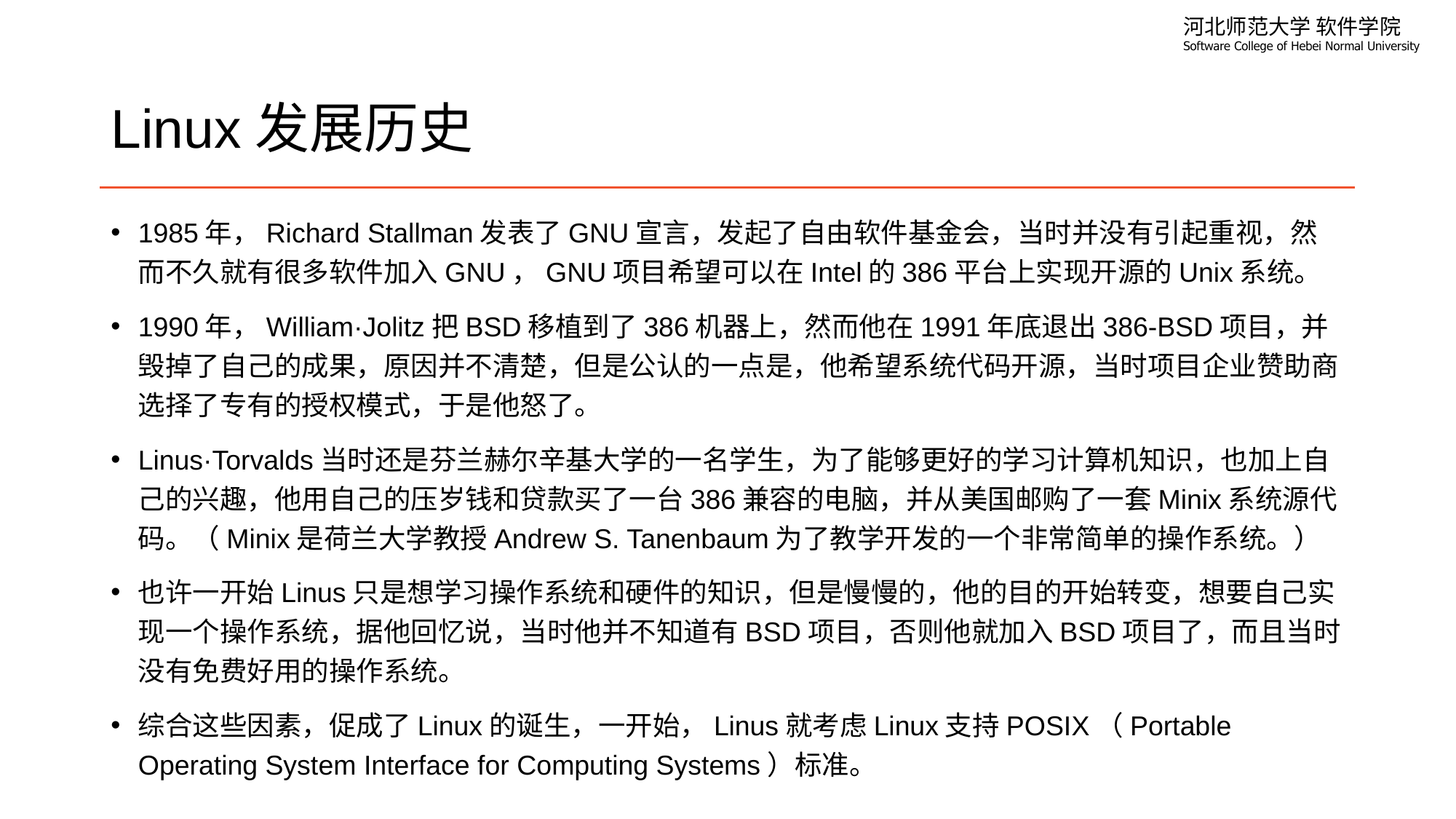

# Linux发展历史
1985年，Richard Stallman发表了GNU宣言，发起了自由软件基金会，当时并没有引起重视，然而不久就有很多软件加入GNU，GNU项目希望可以在Intel的386平台上实现开源的Unix系统。
1990年，William·Jolitz把BSD移植到了386机器上，然而他在1991年底退出386-BSD项目，并毁掉了自己的成果，原因并不清楚，但是公认的一点是，他希望系统代码开源，当时项目企业赞助商选择了专有的授权模式，于是他怒了。
Linus·Torvalds当时还是芬兰赫尔辛基大学的一名学生，为了能够更好的学习计算机知识，也加上自己的兴趣，他用自己的压岁钱和贷款买了一台386兼容的电脑，并从美国邮购了一套Minix系统源代码。（Minix是荷兰大学教授Andrew S. Tanenbaum为了教学开发的一个非常简单的操作系统。）
也许一开始Linus只是想学习操作系统和硬件的知识，但是慢慢的，他的目的开始转变，想要自己实现一个操作系统，据他回忆说，当时他并不知道有BSD项目，否则他就加入BSD项目了，而且当时没有免费好用的操作系统。
综合这些因素，促成了Linux的诞生，一开始，Linus就考虑Linux支持POSIX（Portable Operating System Interface for Computing Systems）标准。